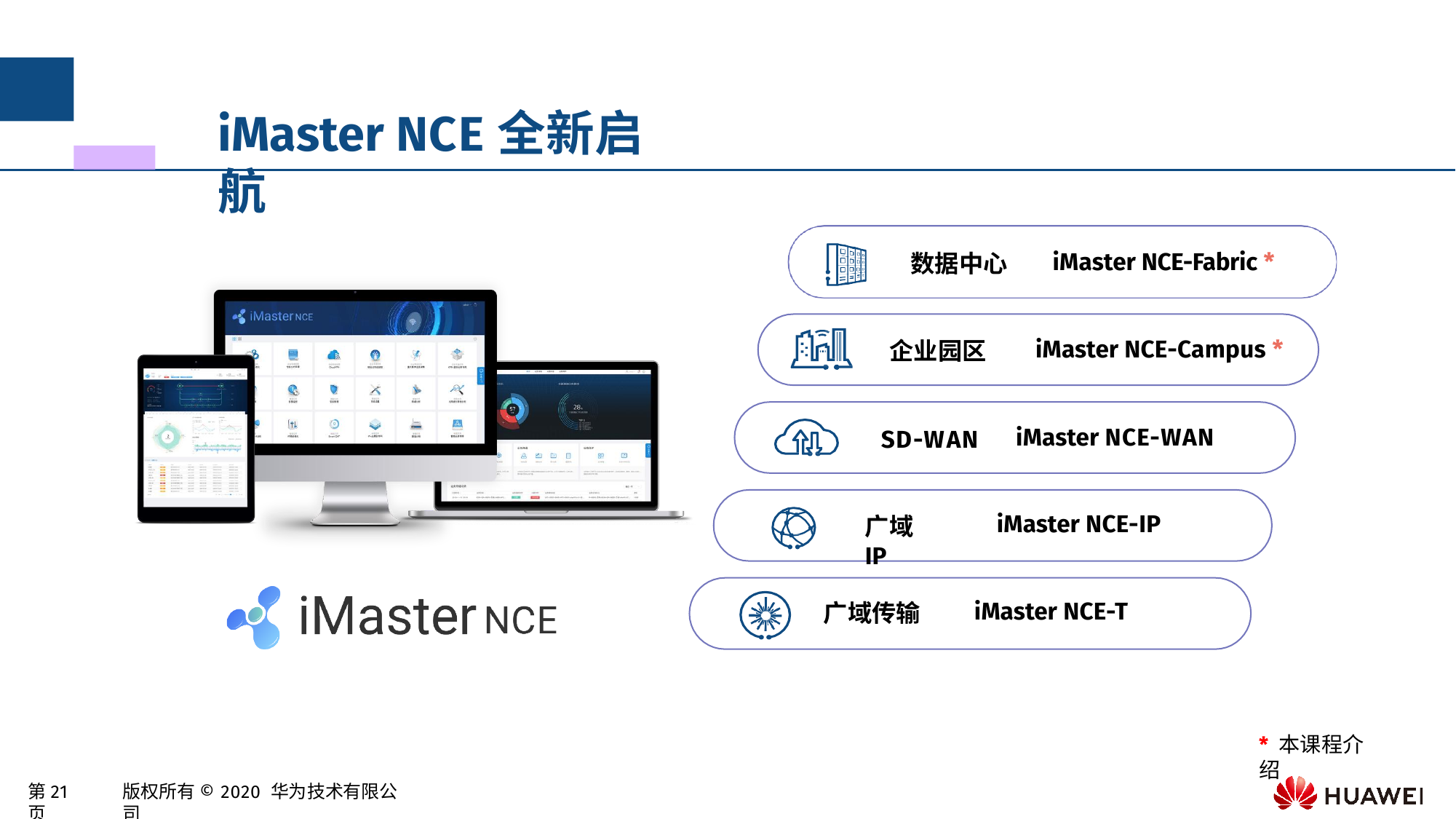

# iMaster NCE全新启航

iMaster NCE-Fabric *
数据中心

iMaster NCE-Campus *

企业园区

iMaster NCE-WAN
SD-WAN

iMaster NCE-IP

广域IP

iMaster NCE-T
广域传输

* 本课程介绍
第21页
版权所有© 2020 华为技术有限公司